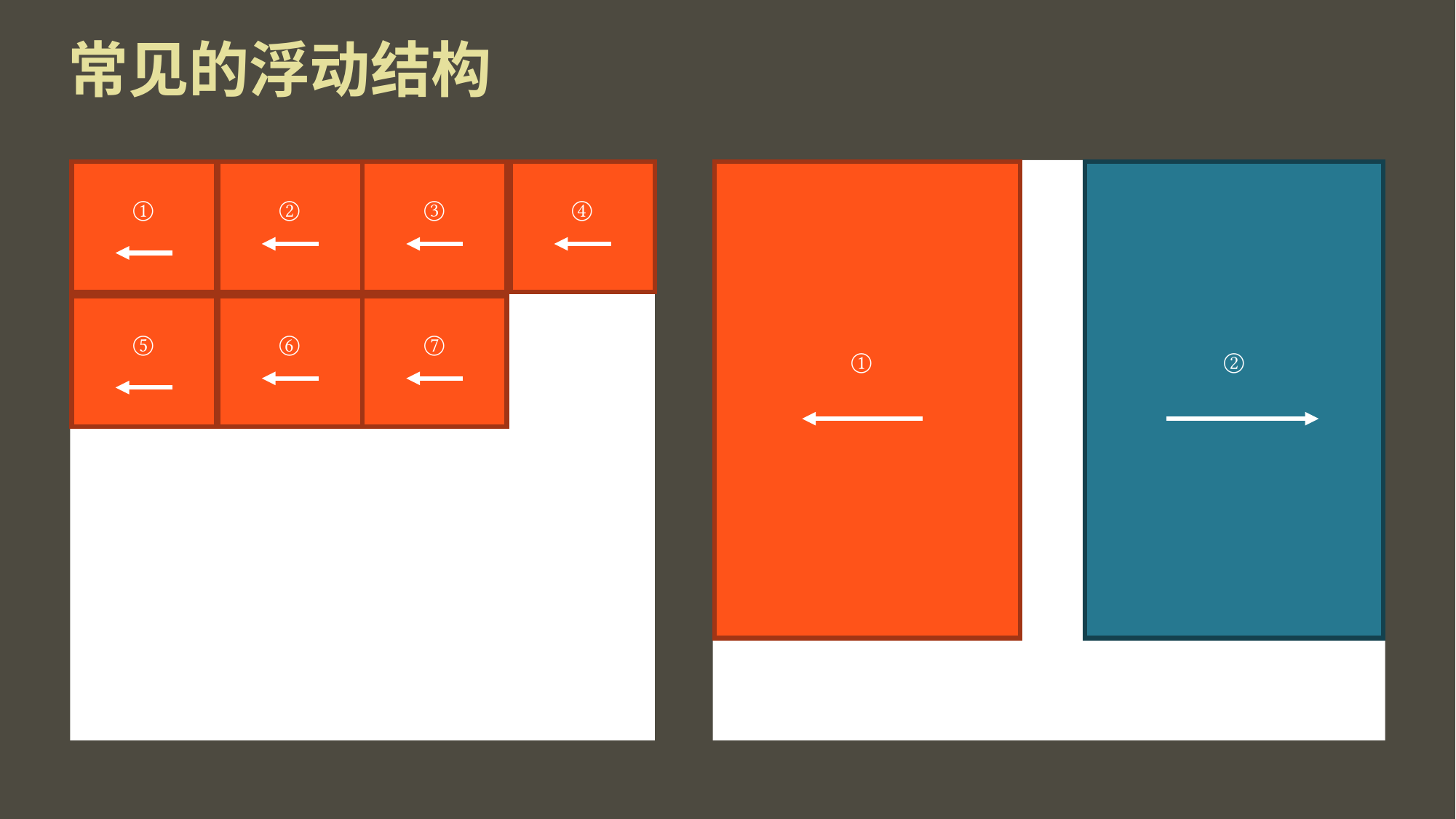

# 常见的浮动结构

①

②

③

④

⑤

⑥

⑦

①

②